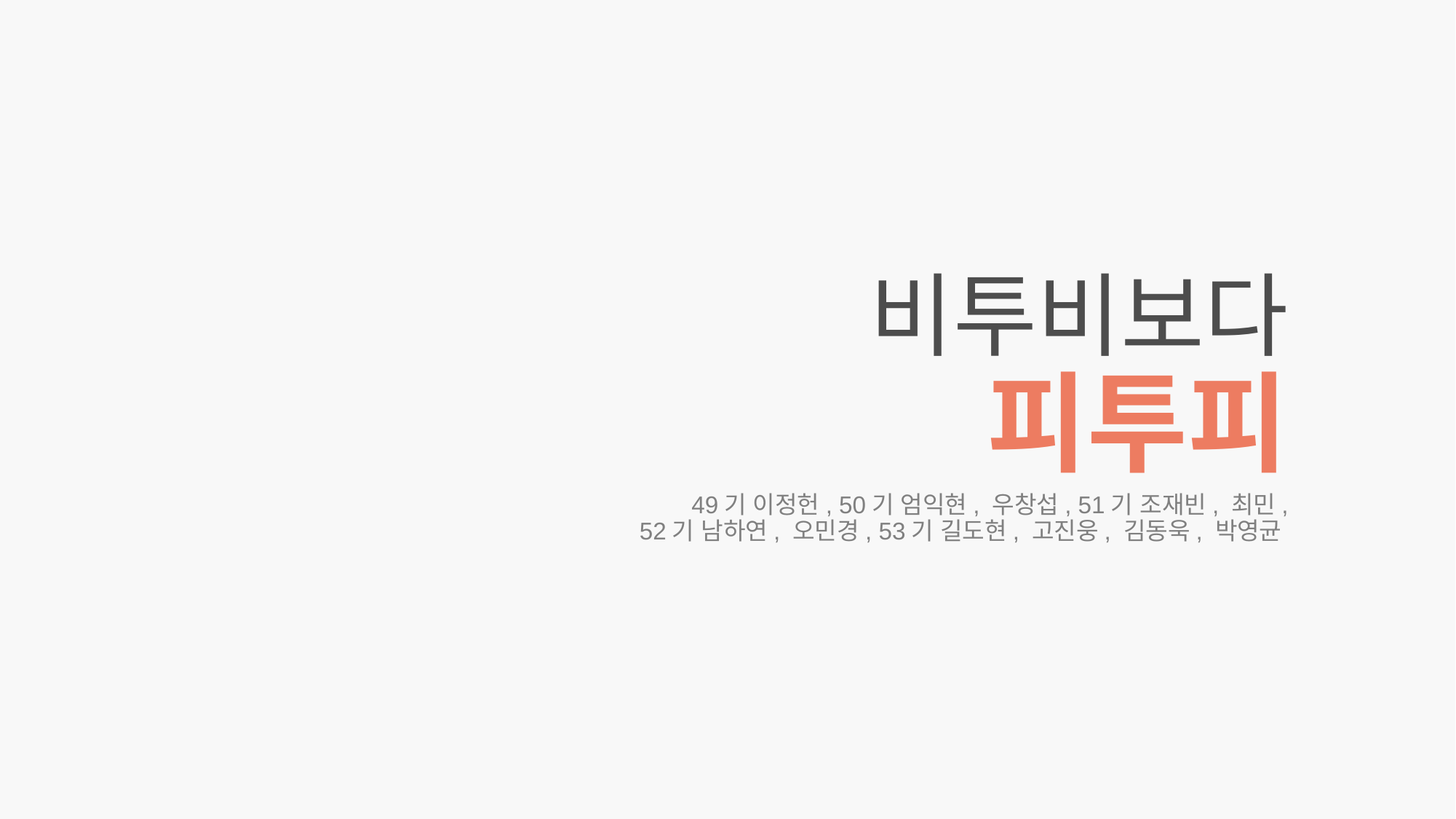

# 비투비보다 피투피
49기 이정헌, 50기 엄익현, 우창섭, 51기 조재빈, 최민,
52기 남하연, 오민경, 53기 길도현, 고진웅, 김동욱, 박영균